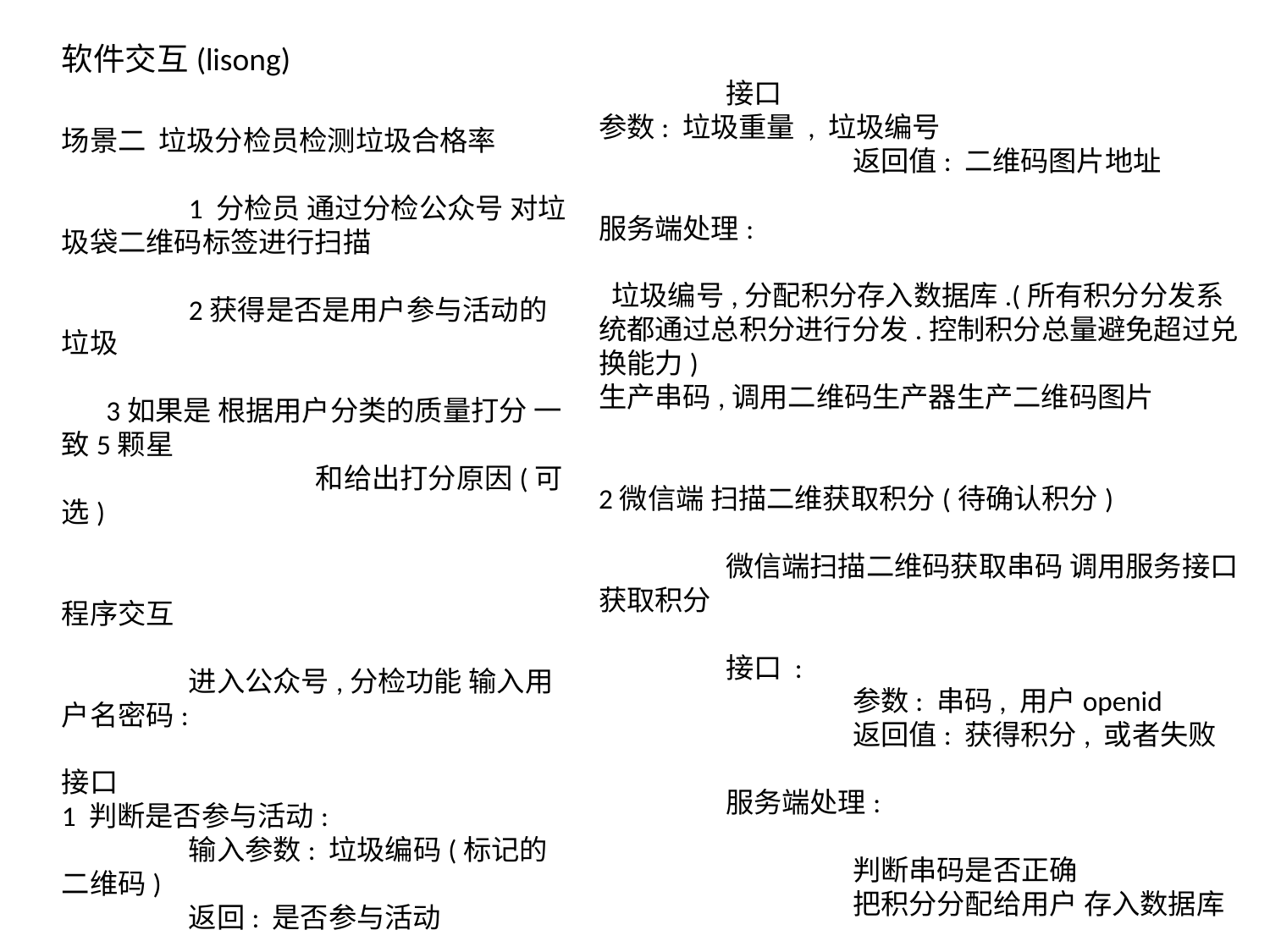

软件交互(lisong)
	接口
参数: 垃圾重量 , 垃圾编号
	 	返回值: 二维码图片地址

服务端处理:

 垃圾编号,分配积分存入数据库.(所有积分分发系统都通过总积分进行分发.控制积分总量避免超过兑换能力)
生产串码,调用二维码生产器生产二维码图片

2微信端 扫描二维获取积分(待确认积分)

	微信端扫描二维码获取串码 调用服务接口获取积分

	接口 :
		参数: 串码, 用户openid
		返回值: 获得积分, 或者失败

	服务端处理:

		判断串码是否正确
		把积分分配给用户 存入数据库

场景二  垃圾分检员检测垃圾合格率

	1 分检员 通过分检公众号 对垃圾袋二维码标签进行扫描

	2获得是否是用户参与活动的垃圾

       3如果是 根据用户分类的质量打分 一致5颗星
		和给出打分原因(可选)

程序交互

	进入公众号,分检功能 输入用户名密码:

接口
1 判断是否参与活动:
	输入参数: 垃圾编码(标记的二维码)
	返回: 是否参与活动